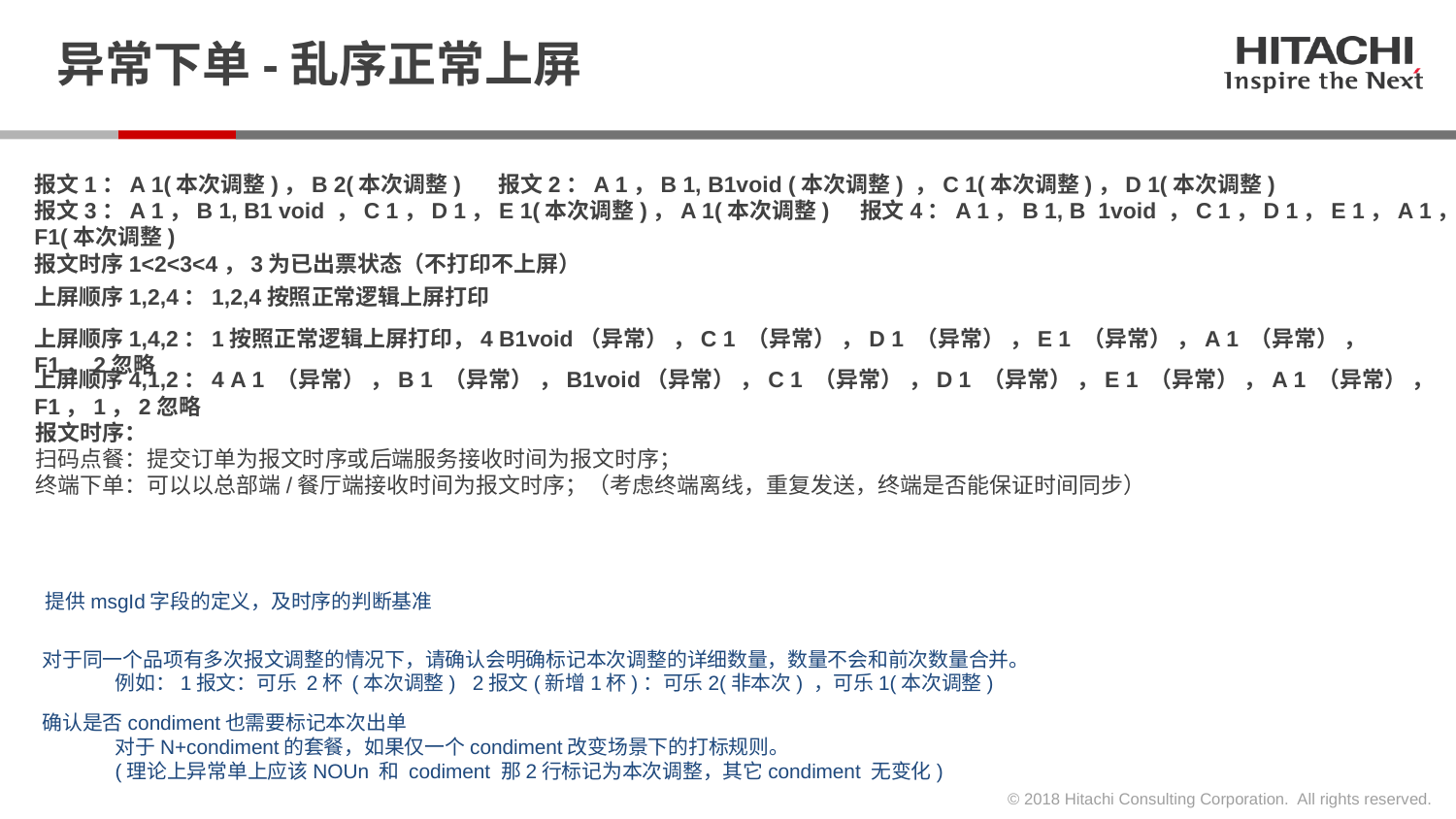

# 异常下单-乱序正常上屏
报文1：A 1(本次调整)，B 2(本次调整)     报文2：A 1，B 1, B1void (本次调整) ，C 1(本次调整)，D 1(本次调整)
报文3：A 1，B 1, B1 void ，C 1，D 1，E 1(本次调整)，A 1(本次调整)    报文4：A 1，B 1, B  1void ，C 1，D 1，E 1，A 1，F1(本次调整)
报文时序1<2<3<4，3为已出票状态（不打印不上屏）
上屏顺序1,2,4：1,2,4按照正常逻辑上屏打印
上屏顺序1,4,2：1按照正常逻辑上屏打印，4 B1void（异常） ，C 1 （异常） ，D 1 （异常） ，E 1 （异常） ，A 1 （异常） ， F1，2忽略
上屏顺序4,1,2：4 A 1 （异常） ，B 1 （异常） ，B1void（异常） ，C 1 （异常） ，D 1 （异常） ，E 1 （异常） ，A 1 （异常） ， F1，1，2忽略
报文时序：
扫码点餐：提交订单为报文时序或后端服务接收时间为报文时序；
终端下单：可以以总部端/餐厅端接收时间为报文时序；（考虑终端离线，重复发送，终端是否能保证时间同步）
提供msgId字段的定义，及时序的判断基准
对于同一个品项有多次报文调整的情况下，请确认会明确标记本次调整的详细数量，数量不会和前次数量合并。
例如：1报文：可乐 2杯 (本次调整)   2报文(新增1杯)：可乐2(非本次) ，可乐1(本次调整)
确认是否condiment也需要标记本次出单
对于N+condiment的套餐，如果仅一个condiment改变场景下的打标规则。
(理论上异常单上应该NOUn 和 codiment 那2行标记为本次调整，其它condiment 无变化)